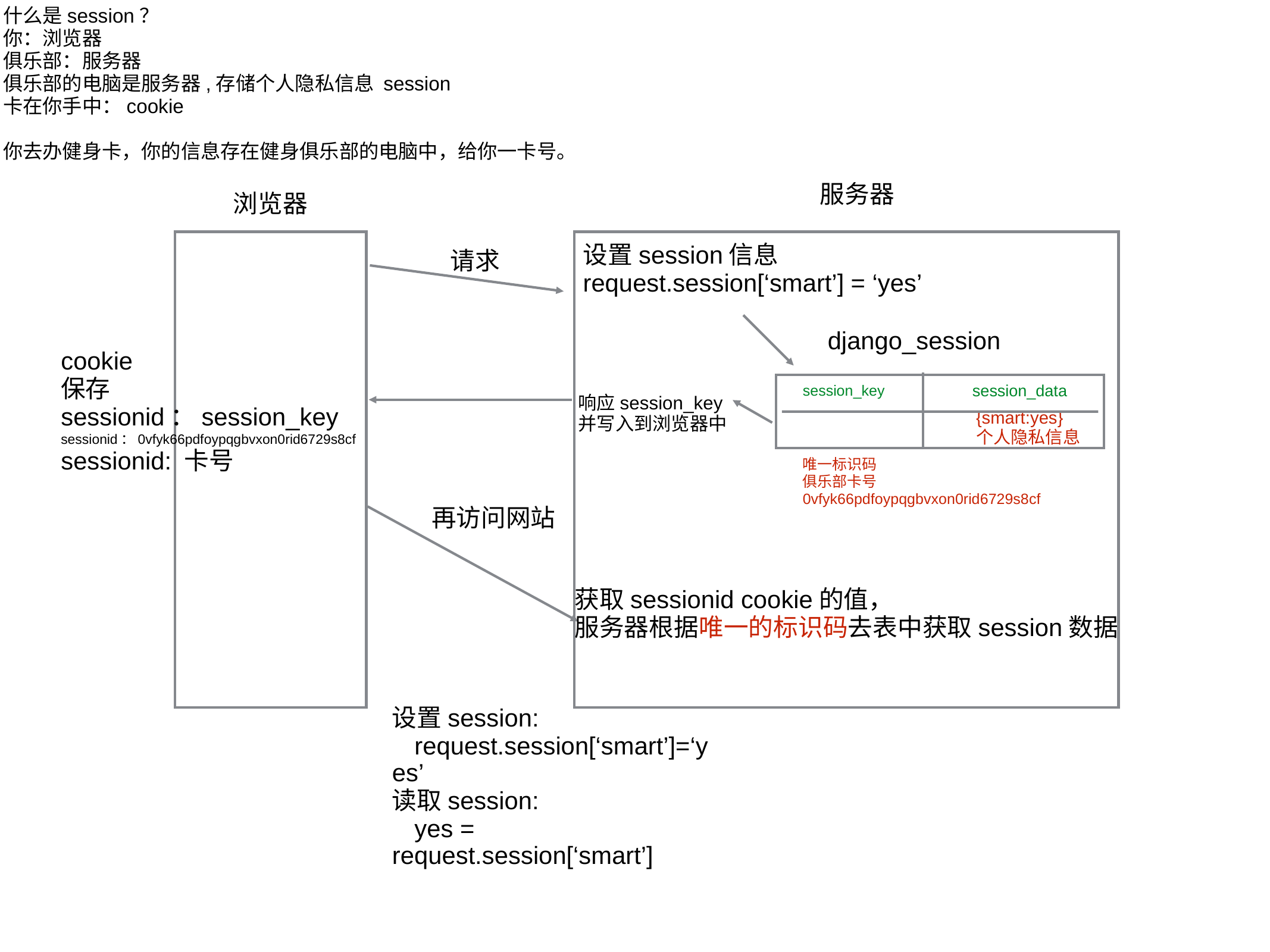

什么是session？
你：浏览器
俱乐部：服务器
俱乐部的电脑是服务器,存储个人隐私信息 session
卡在你手中：cookie

你去办健身卡，你的信息存在健身俱乐部的电脑中，给你一卡号。
服务器
浏览器

设置session信息
request.session[‘smart’] = ‘yes’
请求

django_session
cookie
保存
sessionid：session_key
sessionid：0vfyk66pdfoypqgbvxon0rid6729s8cf
sessionid: 卡号

session_data
session_key
响应session_key
并写入到浏览器中

{smart:yes}
个人隐私信息

唯一标识码
俱乐部卡号
0vfyk66pdfoypqgbvxon0rid6729s8cf
再访问网站

获取sessionid cookie的值，
服务器根据唯一的标识码去表中获取session数据
设置session:
request.session[‘smart’]=‘yes’
读取session:
yes = request.session[‘smart’]